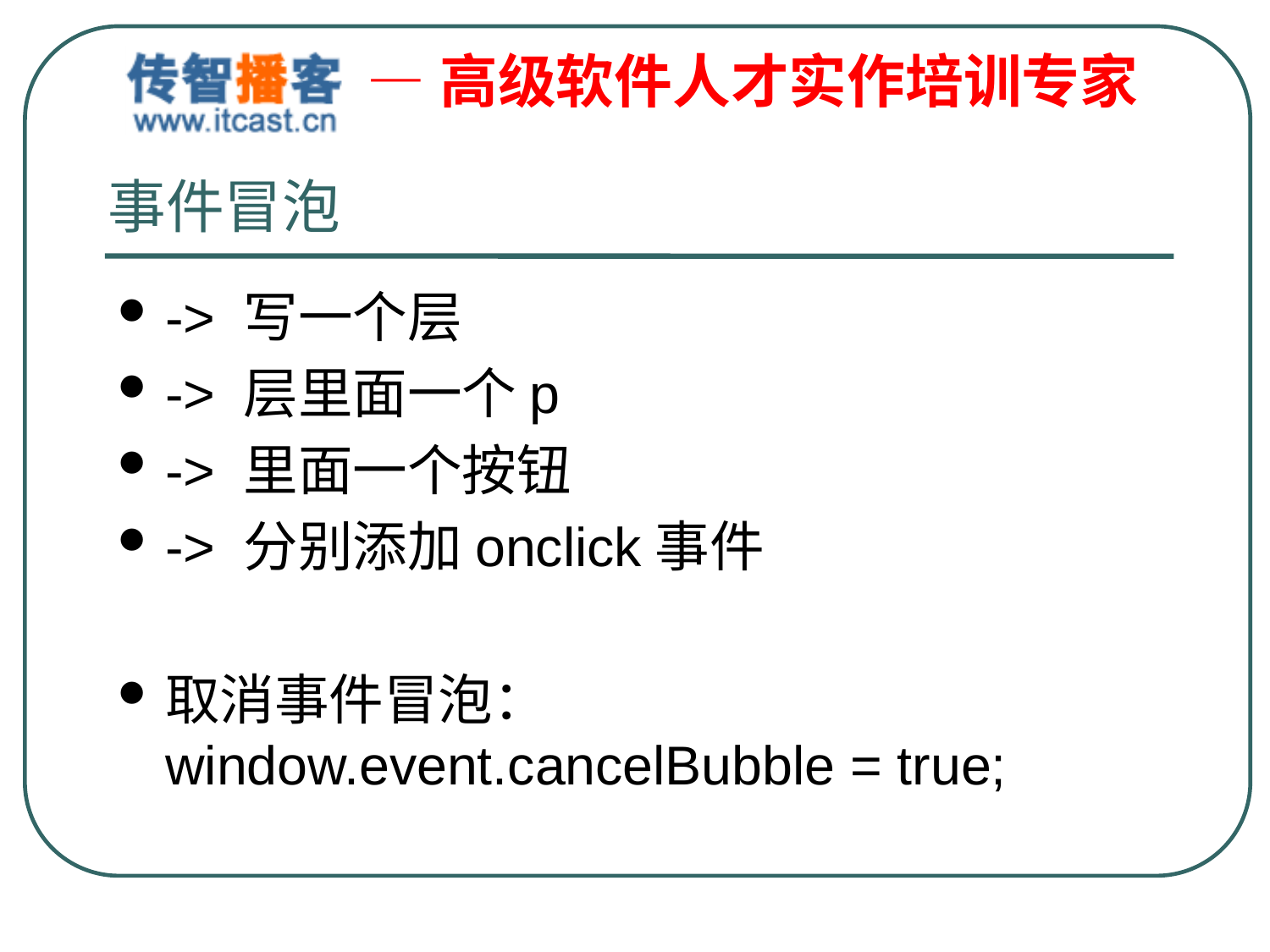

# 事件冒泡
-> 写一个层
-> 层里面一个p
-> 里面一个按钮
-> 分别添加onclick事件

取消事件冒泡： window.event.cancelBubble = true;